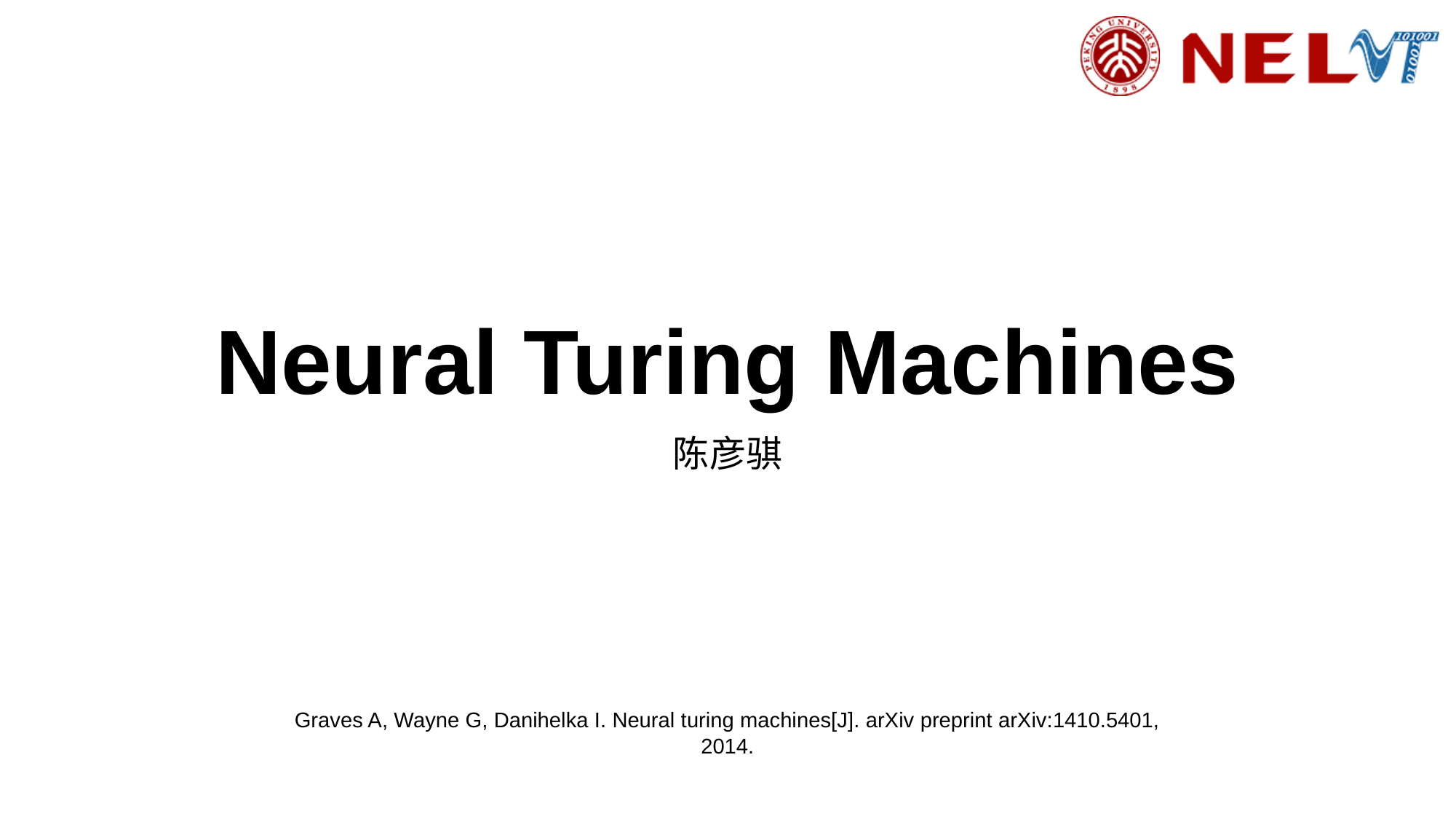

# Neural Turing Machines
陈彦骐
Graves A, Wayne G, Danihelka I. Neural turing machines[J]. arXiv preprint arXiv:1410.5401, 2014.